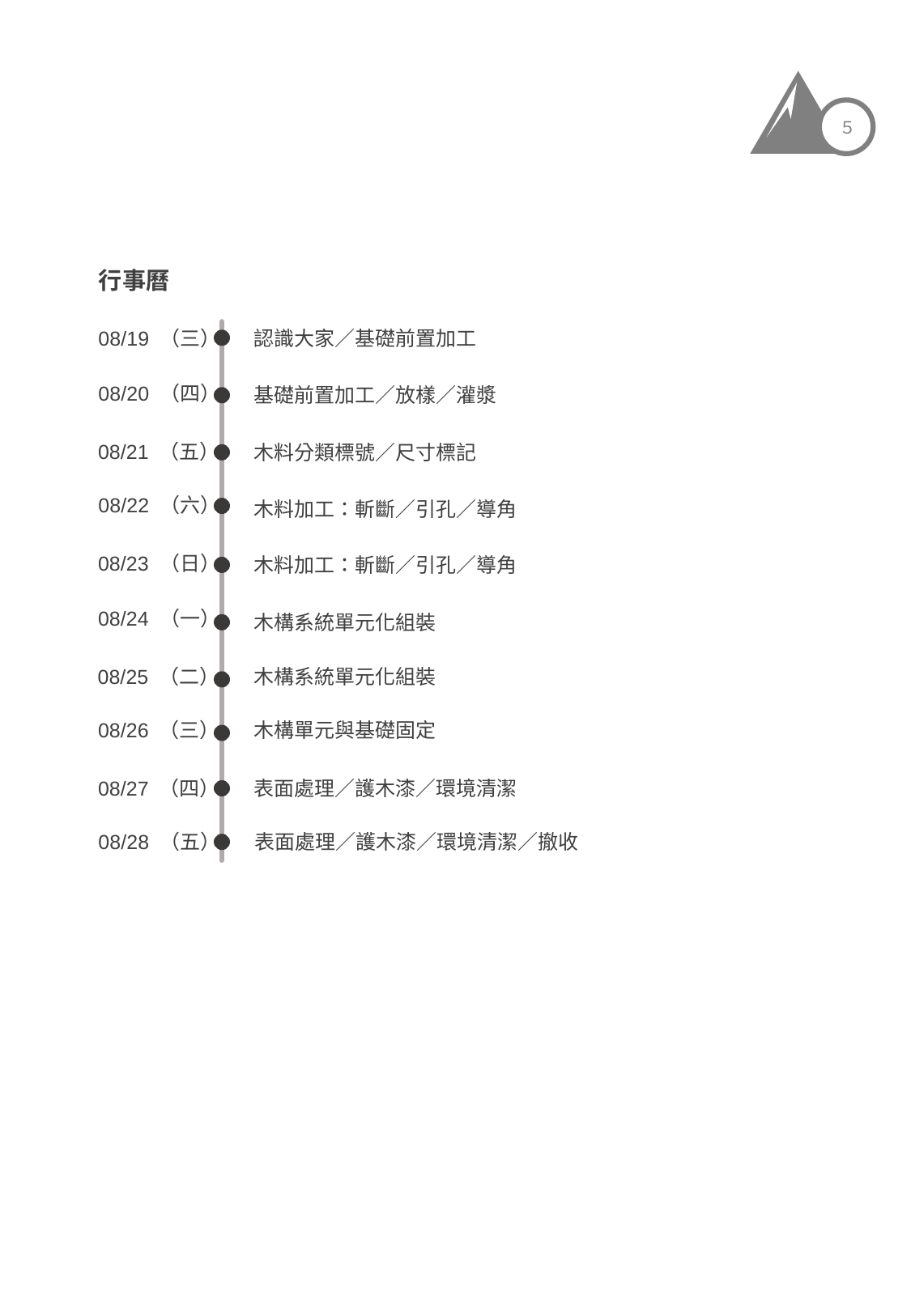

５
行事曆
認識大家／基礎前置加工
08/19 （三）

08/20 （四）
基礎前置加工／放樣／灌漿

08/21 （五）
木料分類標號／尺寸標記

08/22 （六）
木料加工：斬斷／引孔／導角

08/23 （日）
木料加工：斬斷／引孔／導角

08/24 （一）
木構系統單元化組裝

08/25 （二）
木構系統單元化組裝

木構單元與基礎固定
08/26 （三）

08/27 （四）
表面處理／護木漆／環境清潔

08/28 （五）
表面處理／護木漆／環境清潔／撤收